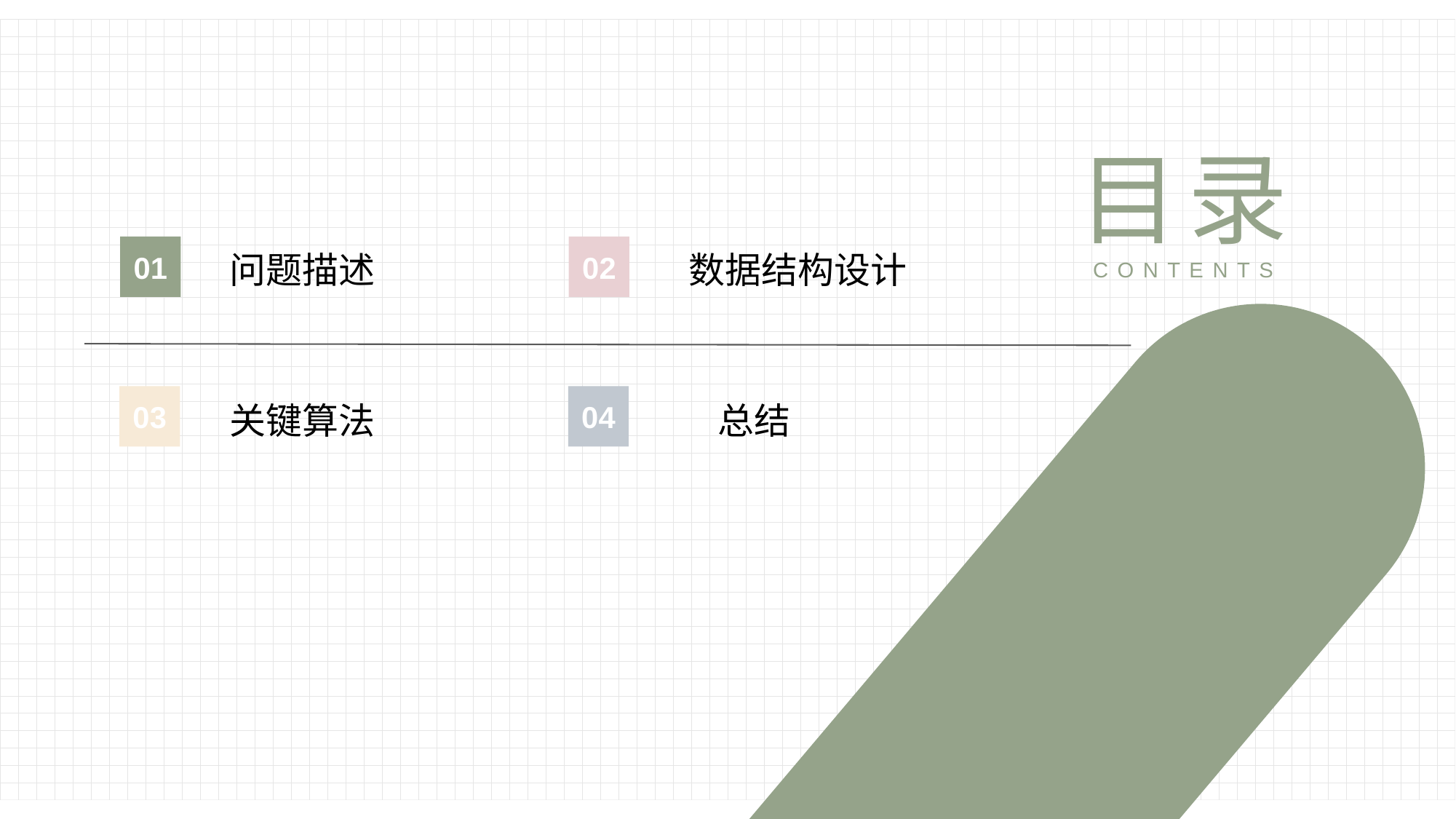

目录
CONTENTS
01
问题描述
02
数据结构设计
03
关键算法
04
总结